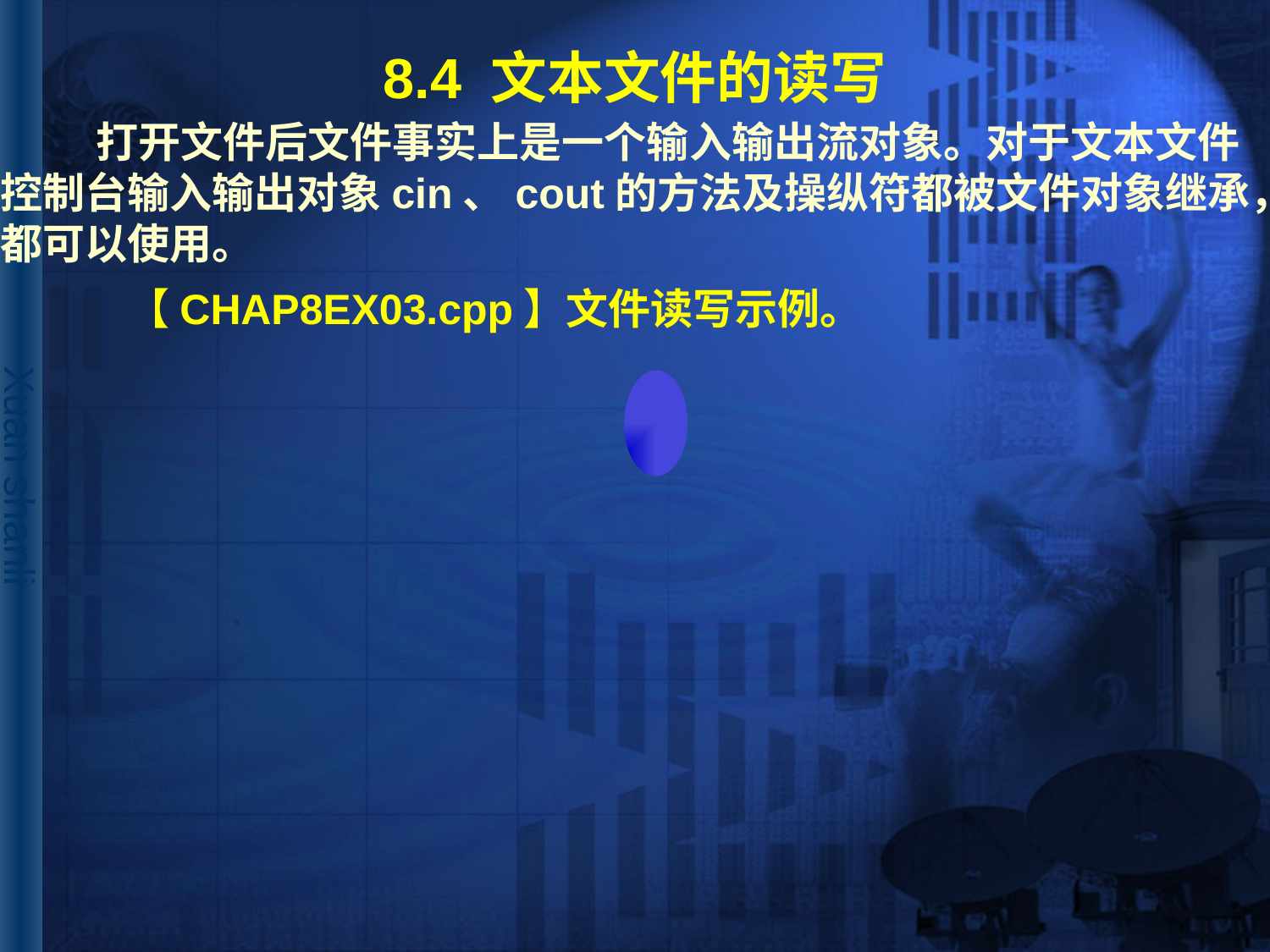

# 8.4 文本文件的读写
         打开文件后文件事实上是一个输入输出流对象。对于文本文件
控制台输入输出对象cin、cout的方法及操纵符都被文件对象继承，
都可以使用。
【CHAP8EX03.cpp】文件读写示例。